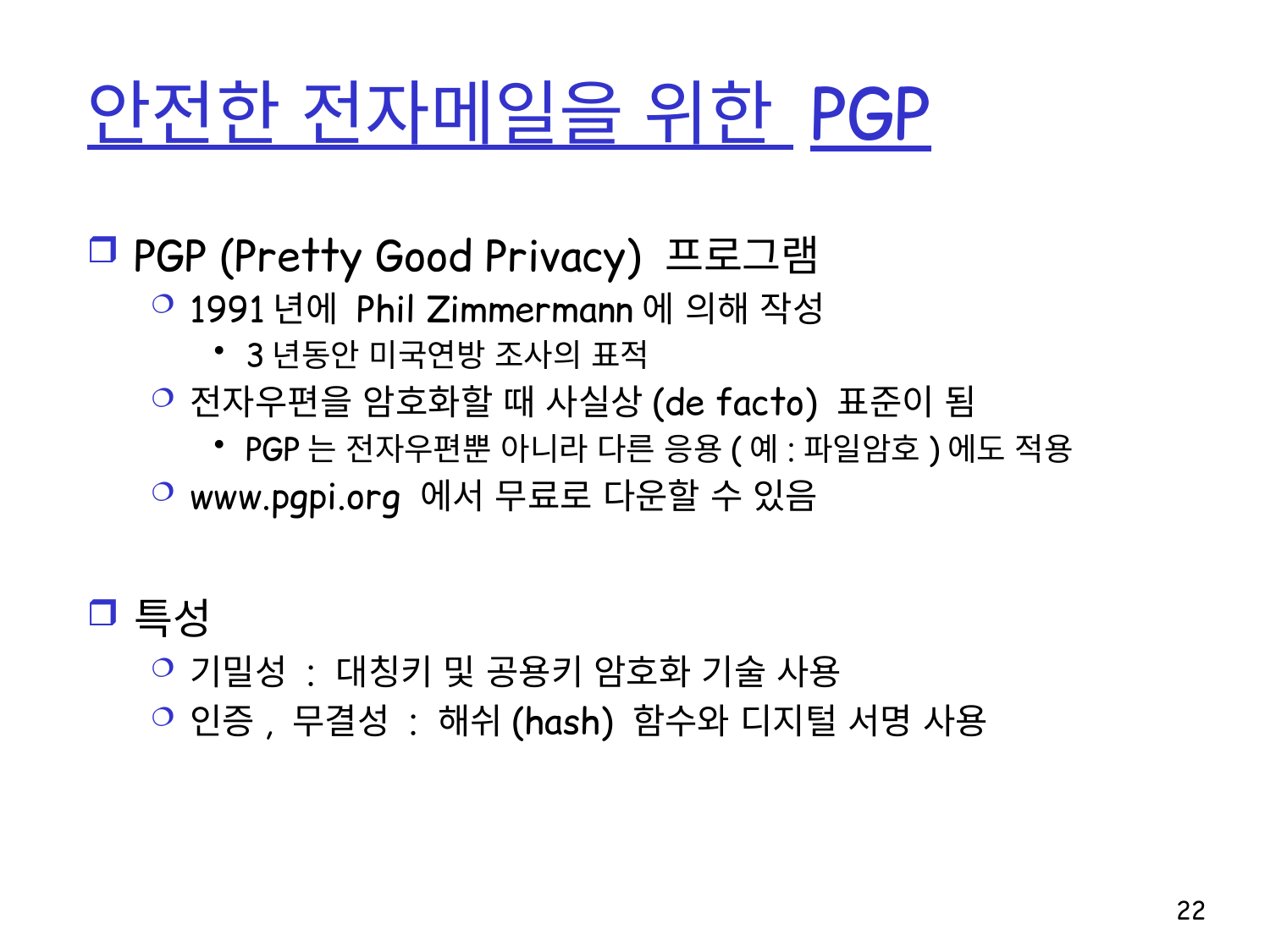

# 안전한 전자메일을 위한 PGP
PGP (Pretty Good Privacy) 프로그램
1991년에 Phil Zimmermann에 의해 작성
3년동안 미국연방 조사의 표적
전자우편을 암호화할 때 사실상(de facto) 표준이 됨
PGP는 전자우편뿐 아니라 다른 응용(예:파일암호)에도 적용
www.pgpi.org 에서 무료로 다운할 수 있음

특성
기밀성 : 대칭키 및 공용키 암호화 기술 사용
인증, 무결성 : 해쉬(hash) 함수와 디지털 서명 사용

22